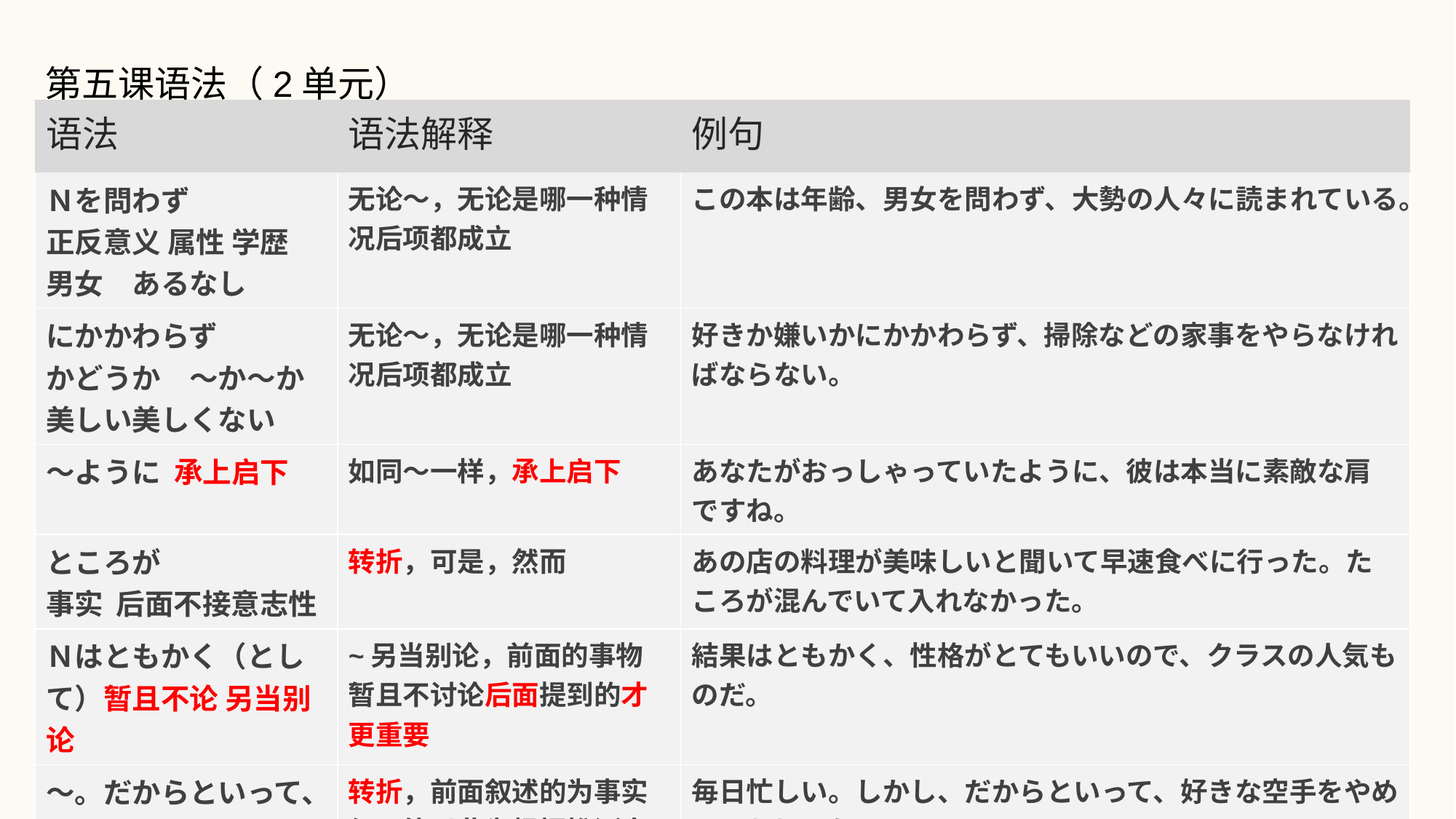

第五课语法（2单元）
| 语法 | 语法解释 | 例句 |
| --- | --- | --- |
| Ｎを問わず　 正反意义 属性 学歴 男女　あるなし | 无论～，无论是哪一种情况后项都成立 | この本は年齢、男女を問わず、大勢の人々に読まれている。 |
| にかかわらず かどうか　～か～か 美しい美しくない | 无论～，无论是哪一种情况后项都成立 | 好きか嫌いかにかかわらず、掃除などの家事をやらなければならない。 |
| ～ように 承上启下 | 如同～一样，承上启下 | あなたがおっしゃっていたように、彼は本当に素敵な肩ですね。 |
| ところが 事实 后面不接意志性 | 转折，可是，然而 | あの店の料理が美味しいと聞いて早速食べに行った。たころが混んでいて入れなかった。 |
| Ｎはともかく（として）暂且不论 另当别论 | ~另当别论，前面的事物暂且不讨论后面提到的才更重要 | 結果はともかく、性格がとてもいいので、クラスの人気ものだ。 |
| ～。だからといって、～　 接续词 ～からといって、～。 | 转折，前面叙述的为事实但不能以此为根据推测出结果 | 毎日忙しい。しかし、だからといって、好きな空手をやめるつもりはない。 |